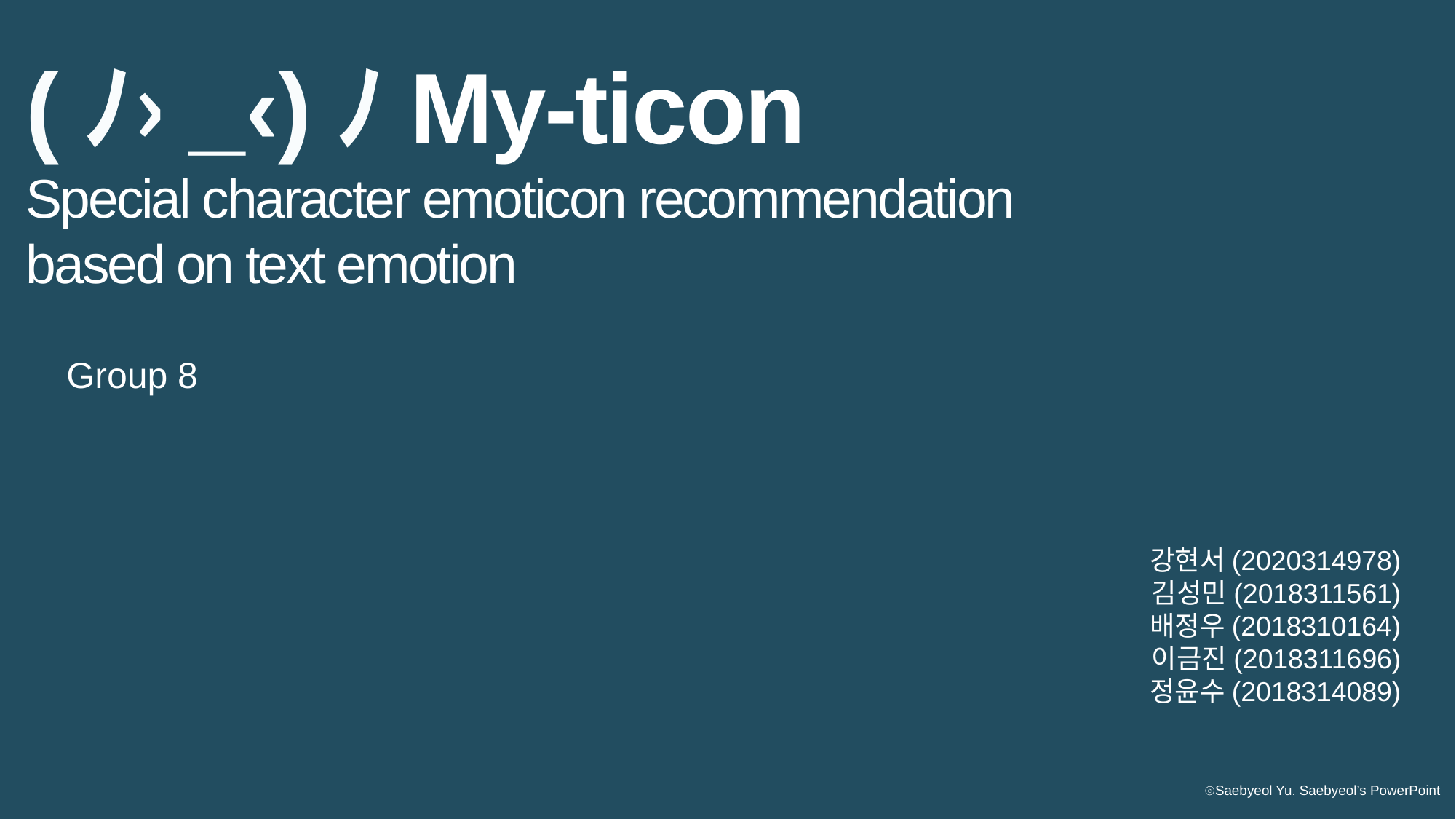

(ﾉ›_‹)ﾉMy-ticon
Special character emoticon recommendation
based on text emotion
Group 8
강현서(2020314978)
김성민(2018311561)
배정우(2018310164)
이금진(2018311696)
정윤수(2018314089)